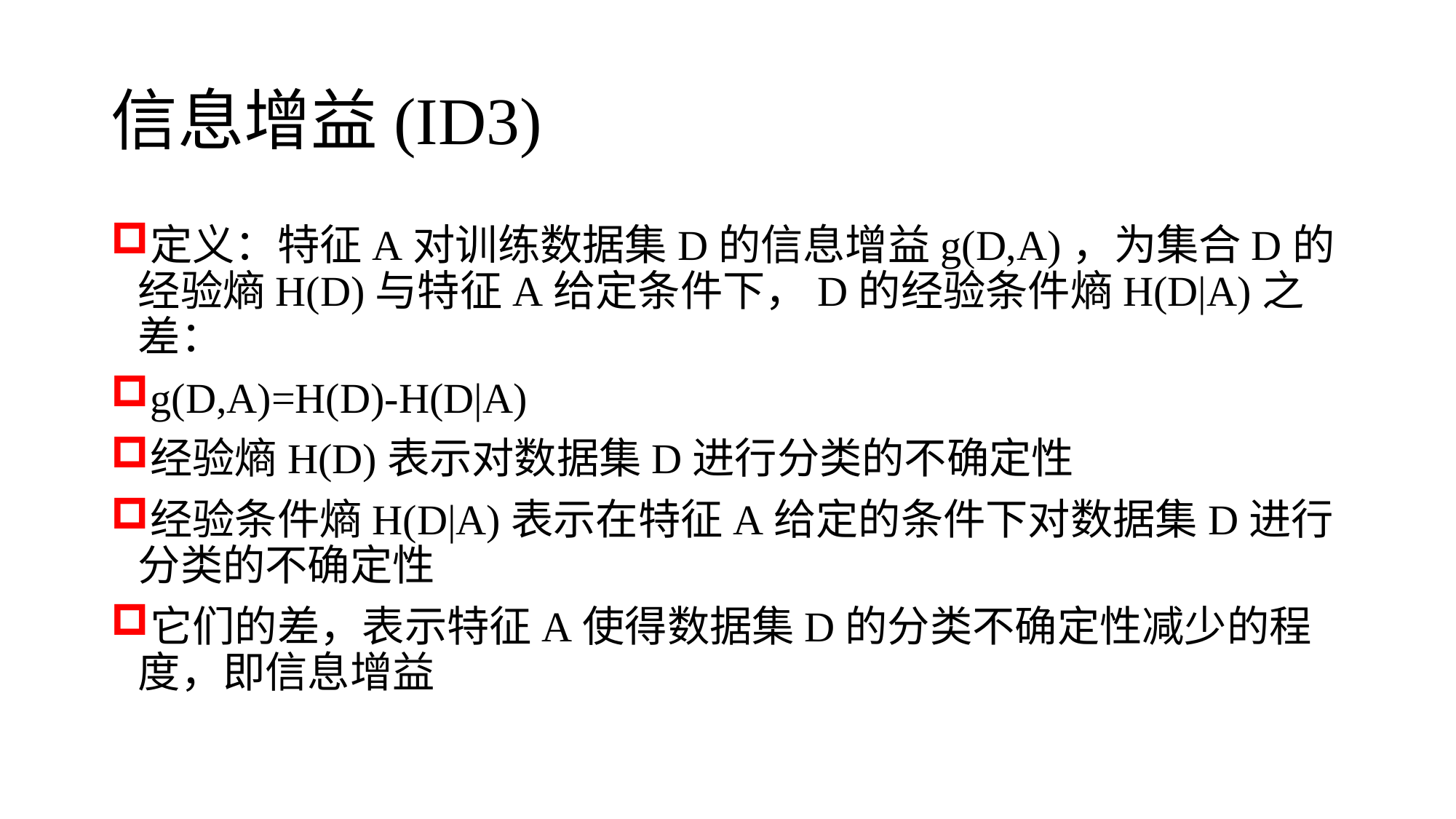

# 信息增益(ID3)
定义：特征A对训练数据集D的信息增益g(D,A)，为集合D的经验熵H(D)与特征A给定条件下，D的经验条件熵H(D|A)之差：
g(D,A)=H(D)-H(D|A)
经验熵H(D)表示对数据集D进行分类的不确定性
经验条件熵H(D|A)表示在特征A给定的条件下对数据集D进行分类的不确定性
它们的差，表示特征A使得数据集D的分类不确定性减少的程度，即信息增益